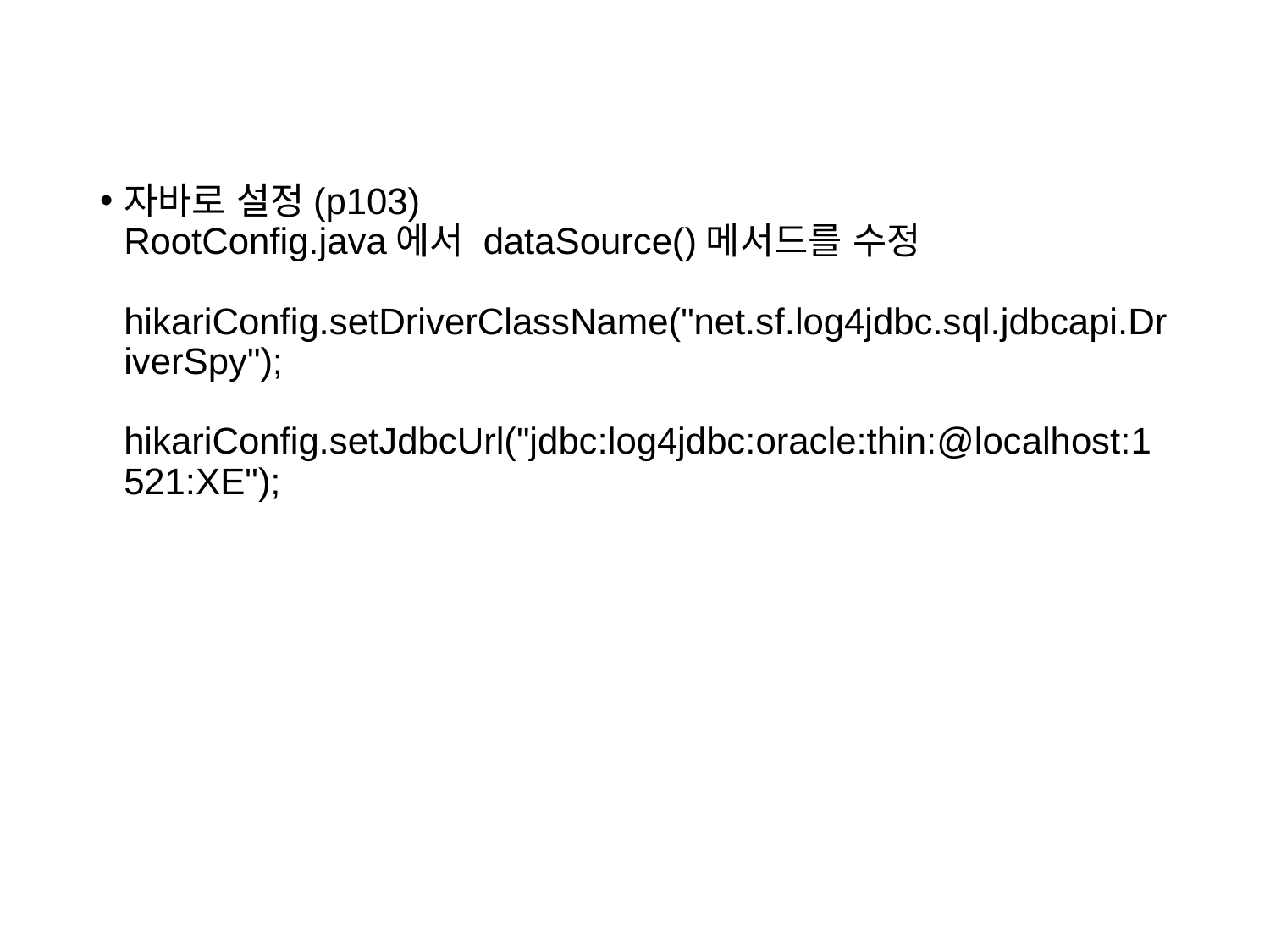

자바로 설정(p103)
RootConfig.java에서 dataSource()메서드를 수정
 hikariConfig.setDriverClassName("net.sf.log4jdbc.sql.jdbcapi.DriverSpy");
	    hikariConfig.setJdbcUrl("jdbc:log4jdbc:oracle:thin:@localhost:1521:XE");